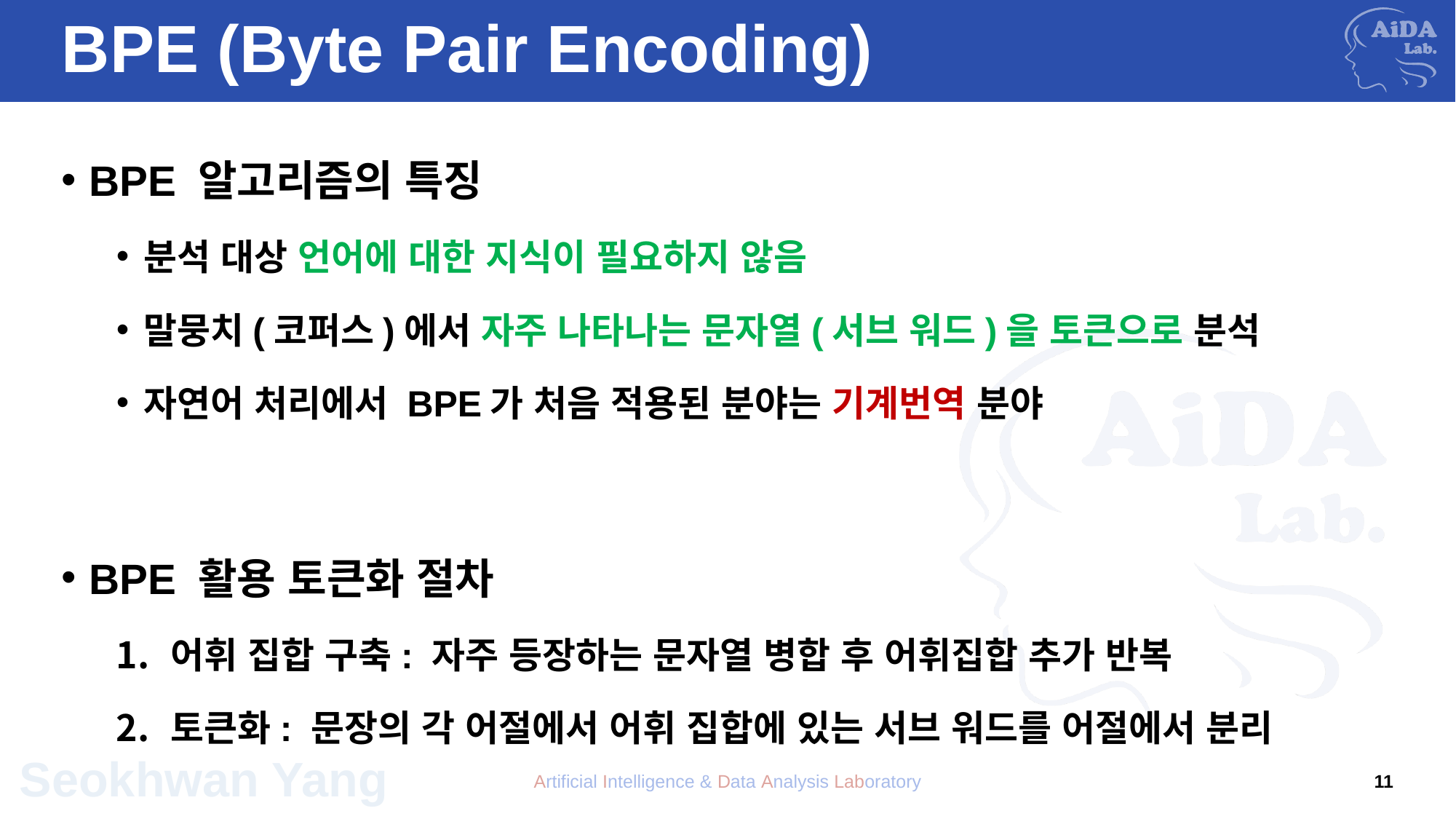

# BPE (Byte Pair Encoding)
BPE 알고리즘의 특징
분석 대상 언어에 대한 지식이 필요하지 않음
말뭉치(코퍼스)에서 자주 나타나는 문자열(서브 워드)을 토큰으로 분석
자연어 처리에서 BPE가 처음 적용된 분야는 기계번역 분야

BPE 활용 토큰화 절차
어휘 집합 구축: 자주 등장하는 문자열 병합 후 어휘집합 추가 반복
토큰화: 문장의 각 어절에서 어휘 집합에 있는 서브 워드를 어절에서 분리
Artificial Intelligence & Data Analysis Laboratory
11